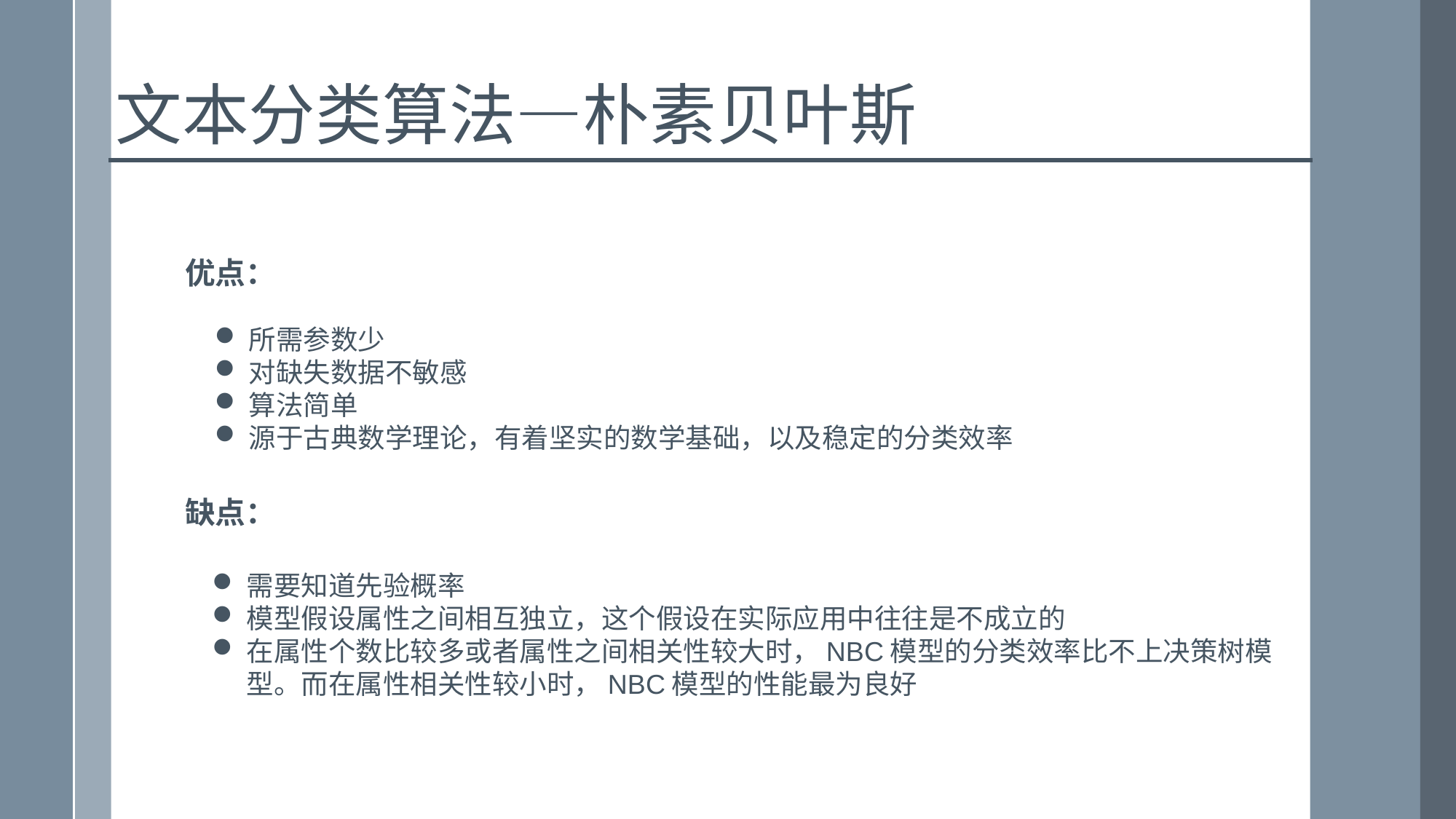

文本分类算法—朴素贝叶斯
优点：
所需参数少
对缺失数据不敏感
算法简单
源于古典数学理论，有着坚实的数学基础，以及稳定的分类效率
缺点：
需要知道先验概率
模型假设属性之间相互独立，这个假设在实际应用中往往是不成立的
在属性个数比较多或者属性之间相关性较大时，NBC模型的分类效率比不上决策树模型。而在属性相关性较小时，NBC模型的性能最为良好